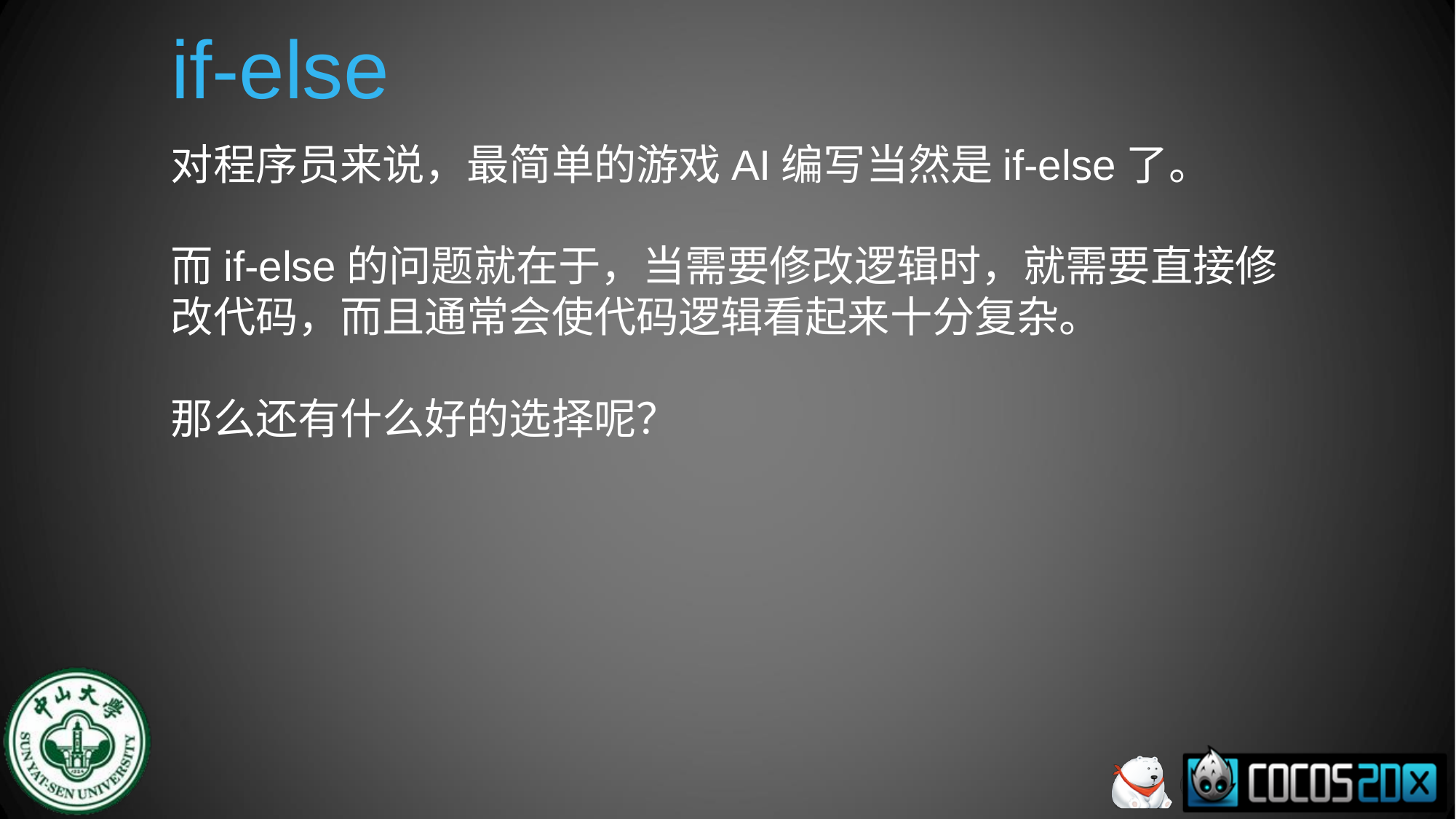

# if-else
对程序员来说，最简单的游戏AI编写当然是if-else了。

而if-else的问题就在于，当需要修改逻辑时，就需要直接修改代码，而且通常会使代码逻辑看起来十分复杂。

那么还有什么好的选择呢？